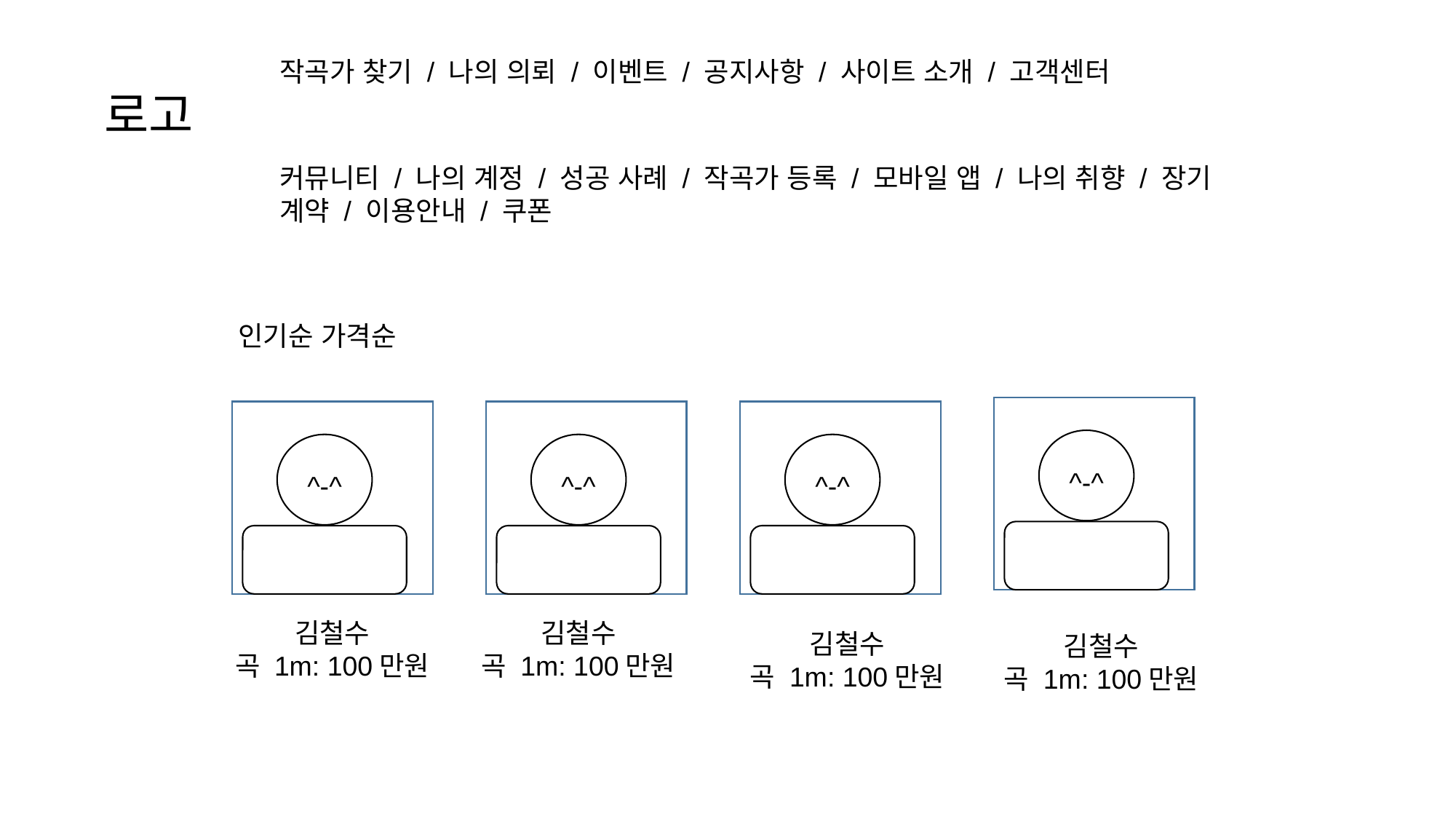

작곡가 찾기 / 나의 의뢰 / 이벤트 / 공지사항 / 사이트 소개 / 고객센터
로고
커뮤니티 / 나의 계정 / 성공 사례 / 작곡가 등록 / 모바일 앱 / 나의 취향 / 장기 계약 / 이용안내 / 쿠폰
인기순 가격순

^-^

^-^

^-^

^-^

김철수
곡 1m: 100만원
김철수
곡 1m: 100만원
김철수
곡 1m: 100만원
김철수
곡 1m: 100만원